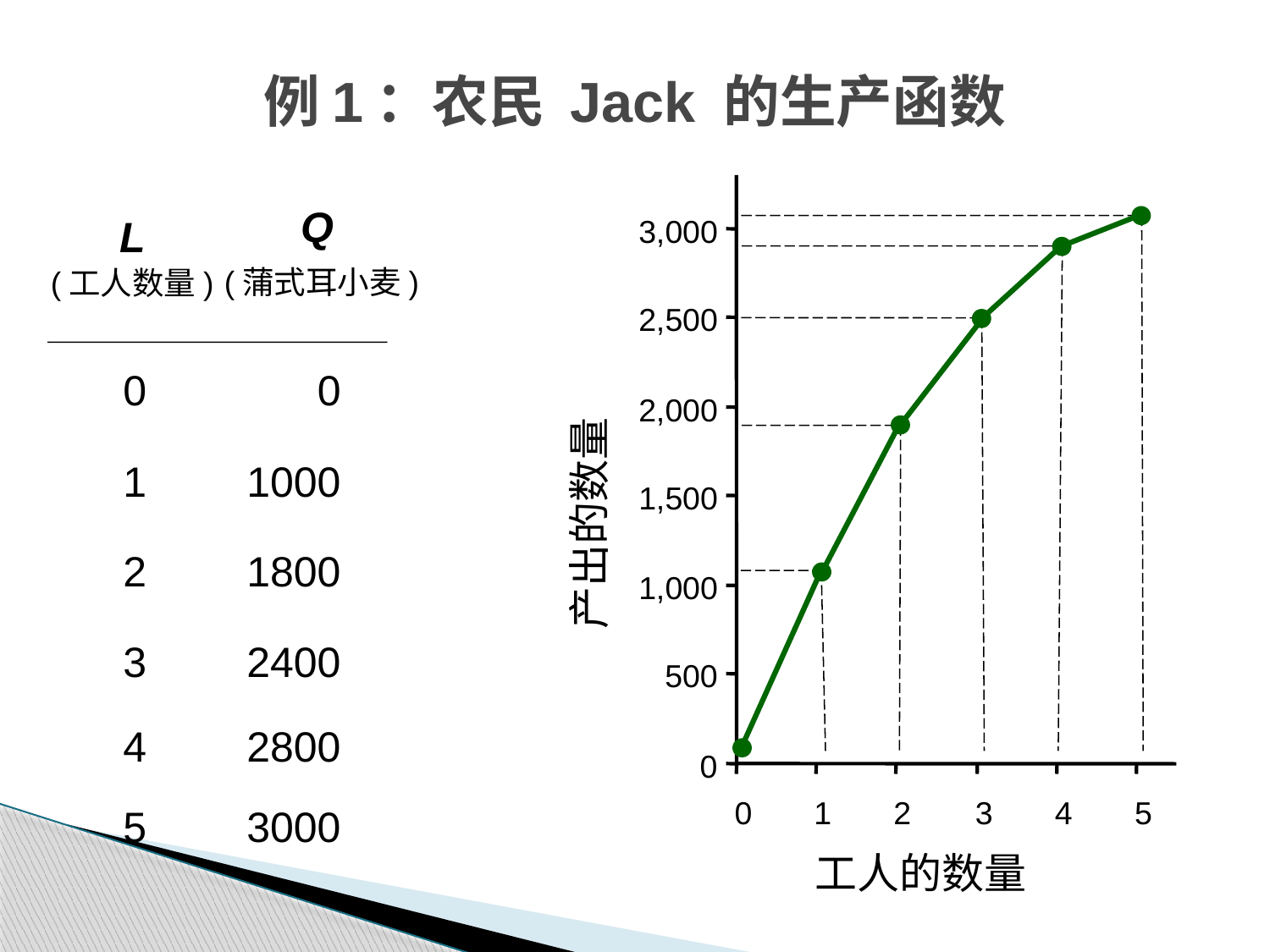

例1：农民 Jack 的生产函数

3,000

2,500

2,000

1,500

产出的数量
1,000

500

0

0
1
2
3
4
5
工人的数量
Q
 (蒲式耳小麦)
L
(工人数量)

0
0

1
1000

2
1800

3
2400

4
2800

5
3000